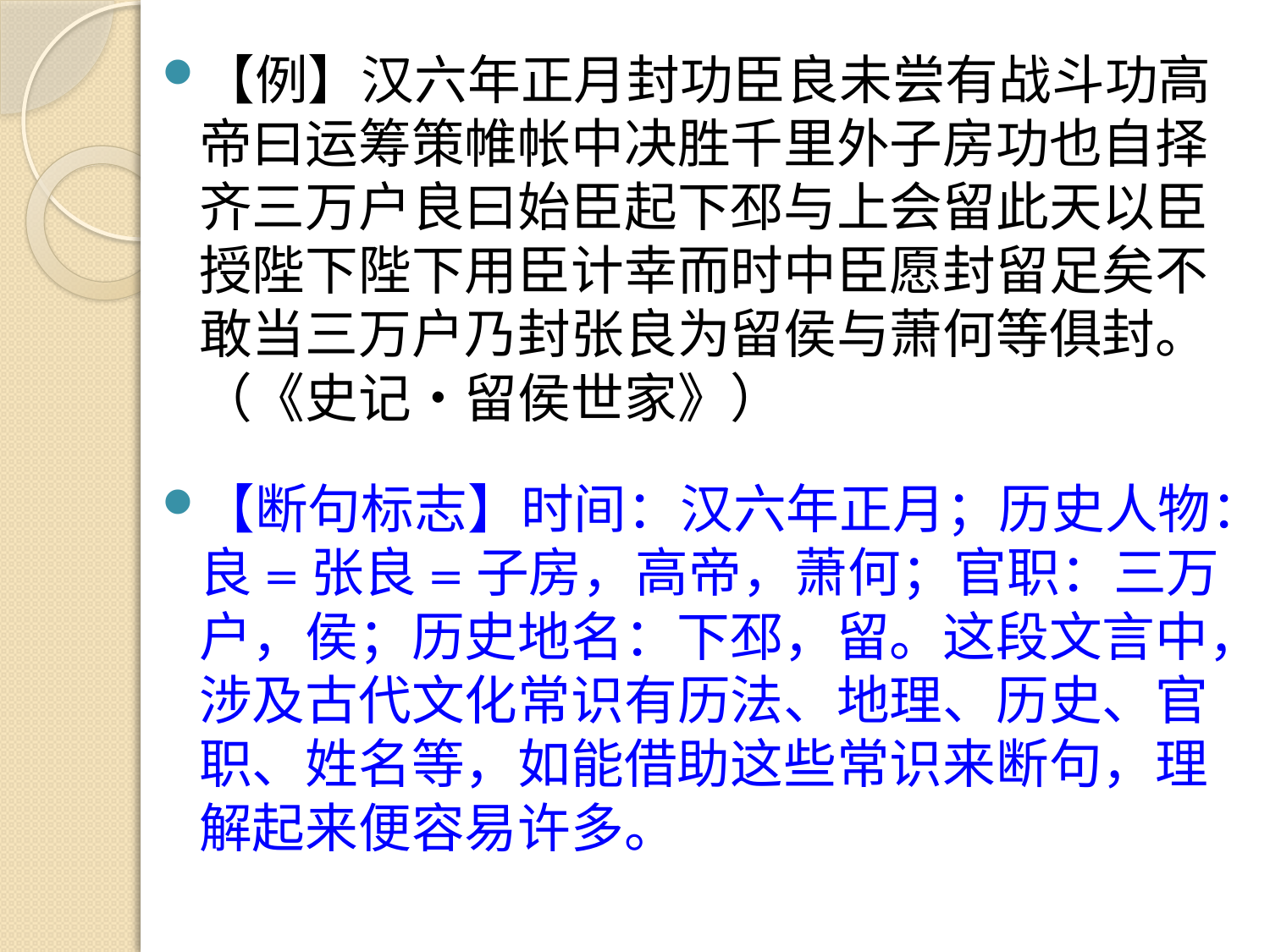

【例】汉六年正月封功臣良未尝有战斗功高帝曰运筹策帷帐中决胜千里外子房功也自择齐三万户良曰始臣起下邳与上会留此天以臣授陛下陛下用臣计幸而时中臣愿封留足矣不敢当三万户乃封张良为留侯与萧何等俱封。（《史记•留侯世家》）

【断句标志】时间：汉六年正月；历史人物：良=张良=子房，高帝，萧何；官职：三万户，侯；历史地名：下邳，留。这段文言中，涉及古代文化常识有历法、地理、历史、官职、姓名等，如能借助这些常识来断句，理解起来便容易许多。